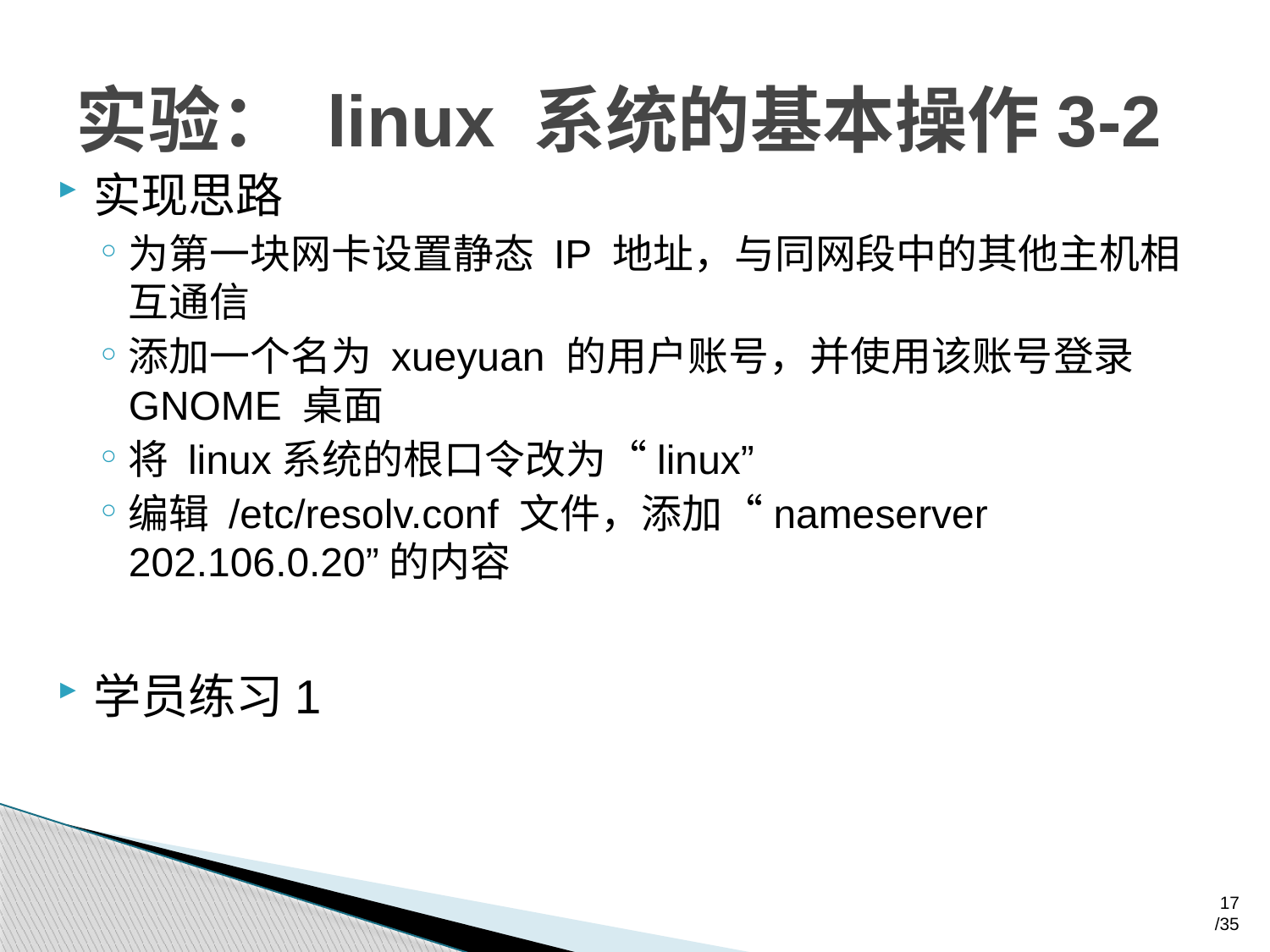

# 实验： linux 系统的基本操作3-2
实现思路
为第一块网卡设置静态 IP 地址，与同网段中的其他主机相互通信
添加一个名为 xueyuan 的用户账号，并使用该账号登录GNOME 桌面
将 linux系统的根口令改为“linux”
编辑 /etc/resolv.conf 文件，添加“nameserver 202.106.0.20”的内容

学员练习1

17/35